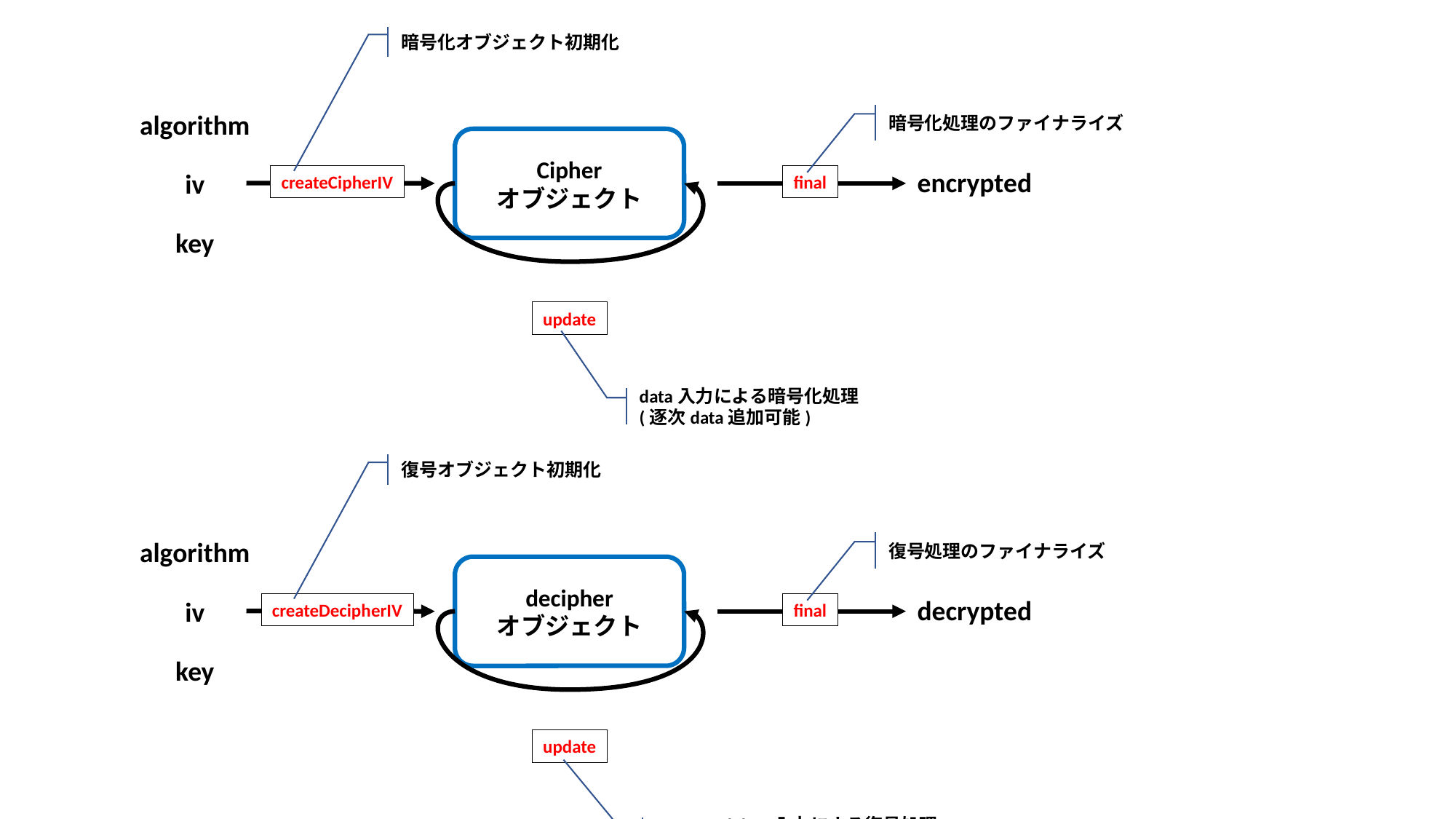

暗号化オブジェクト初期化
algorithm
暗号化処理のファイナライズ
Cipher
オブジェクト
encrypted
iv
final
createCipherIV
key
update
data入力による暗号化処理
(逐次data追加可能)
復号オブジェクト初期化
algorithm
復号処理のファイナライズ
decipher
オブジェクト
decrypted
iv
final
createDecipherIV
key
update
encrypted data入力による復号処理
(逐次data追加可能)